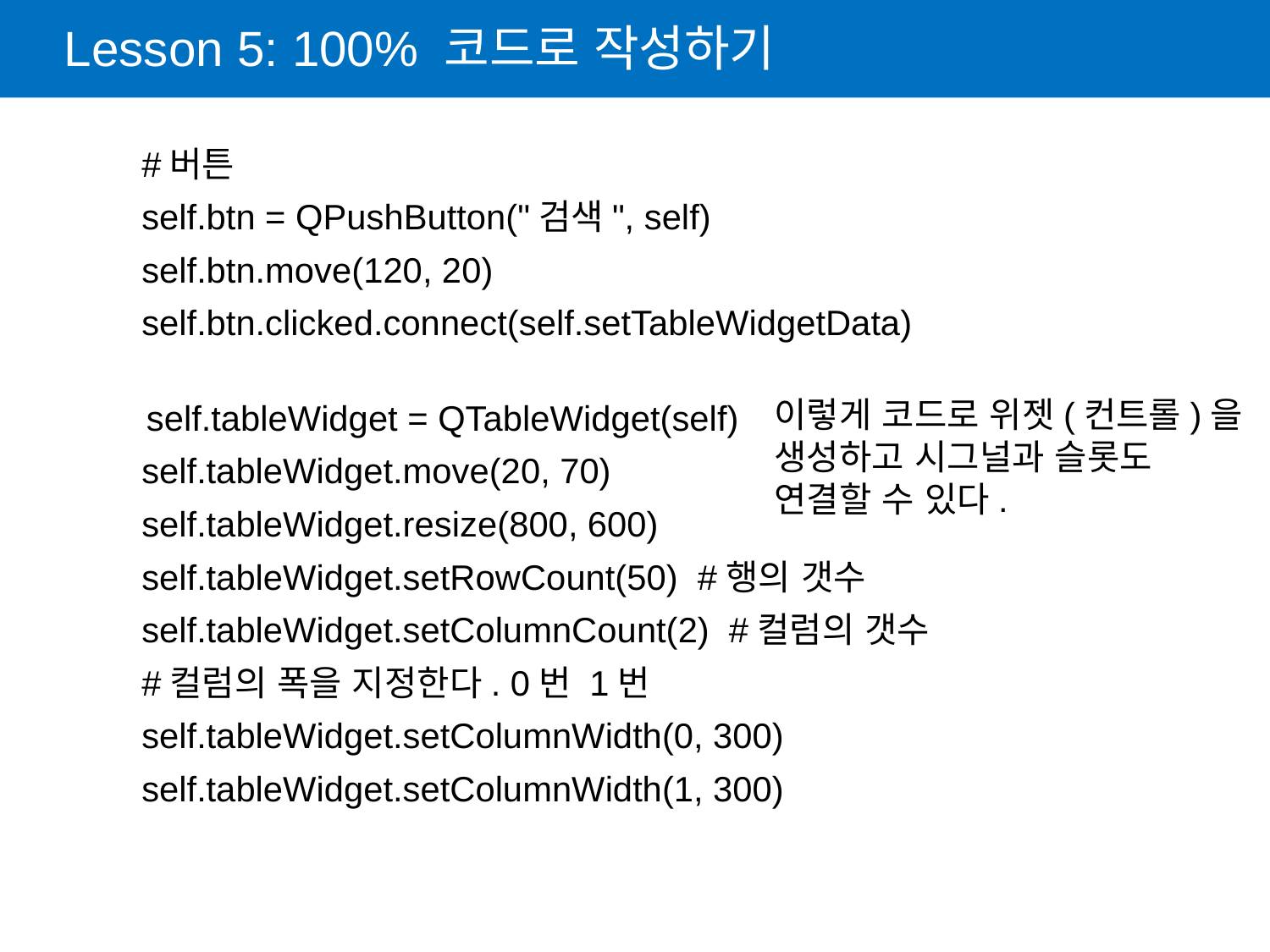

# Lesson 5: 100% 코드로 작성하기
        #버튼
        self.btn = QPushButton("검색", self)
        self.btn.move(120, 20)
        self.btn.clicked.connect(self.setTableWidgetData)
      self.tableWidget = QTableWidget(self)
        self.tableWidget.move(20, 70)
        self.tableWidget.resize(800, 600)
        self.tableWidget.setRowCount(50)  #행의 갯수
        self.tableWidget.setColumnCount(2)  #컬럼의 갯수
        #컬럼의 폭을 지정한다. 0번 1번
        self.tableWidget.setColumnWidth(0, 300)
        self.tableWidget.setColumnWidth(1, 300)

이렇게 코드로 위젯(컨트롤)을
생성하고 시그널과 슬롯도
연결할 수 있다.